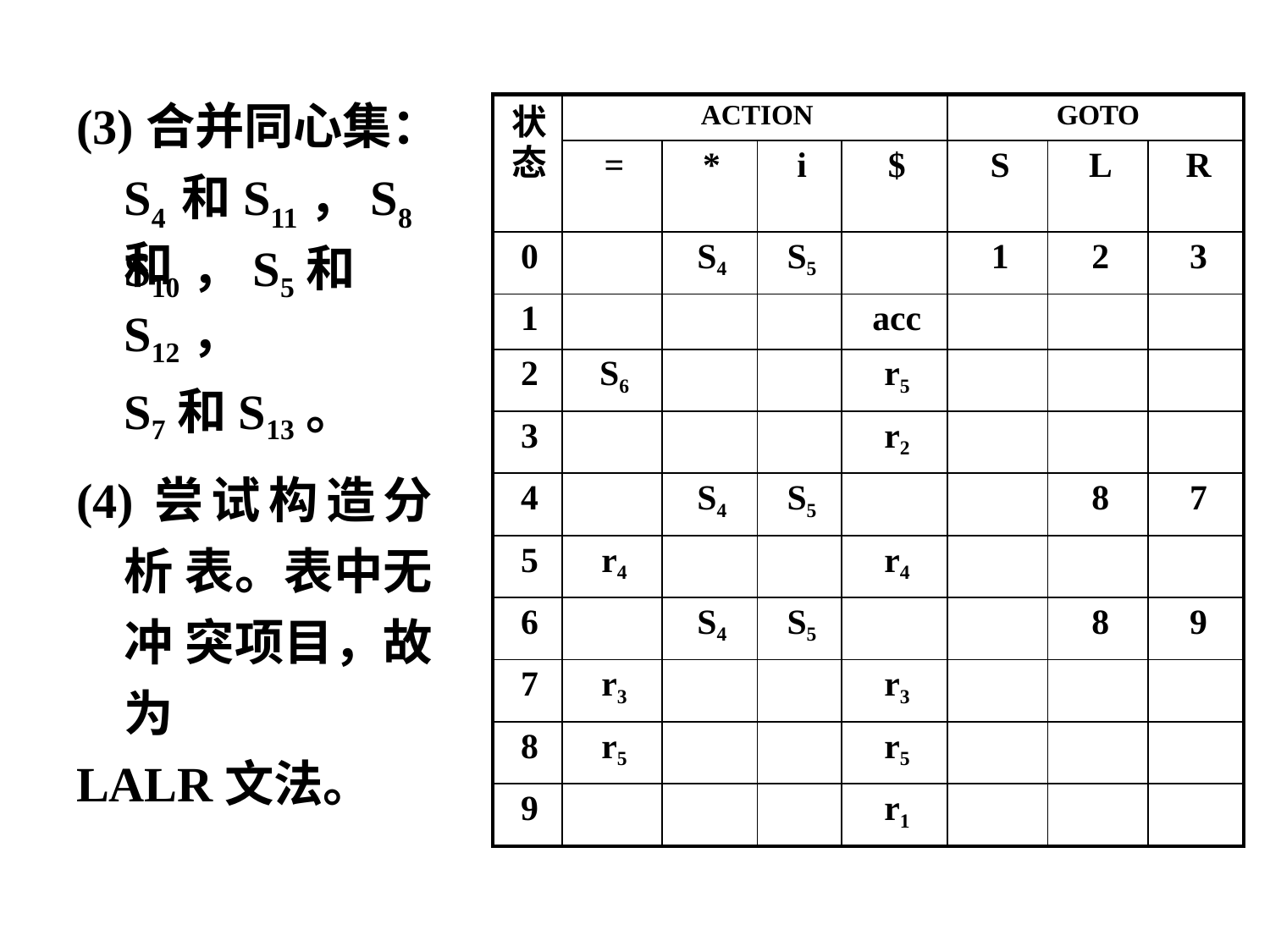

# (3)合并同心集：
| 状 态 | ACTION |  |  |  | GOTO |  |  |
| --- | --- | --- | --- | --- | --- | --- | --- |
|  | = | \* | i | $ | S | L | R |
| 0 |  | S4 | S5 |  | 1 | 2 | 3 |
| 1 |  |  |  | acc |  |  |  |
| 2 | S6 |  |  | r5 |  |  |  |
| 3 |  |  |  | r2 |  |  |  |
| 4 |  | S4 | S5 |  |  | 8 | 7 |
| 5 | r4 |  |  | r4 |  |  |  |
| 6 |  | S4 | S5 |  |  | 8 | 9 |
| 7 | r3 |  |  | r3 |  |  |  |
| 8 | r5 |  |  | r5 |  |  |  |
| 9 |  |  |  | r1 |  |  |  |
S4和S11，S8 和
S10，S5和S12，
S7和S13。
(4)尝试构造分析 表。表中无冲 突项目，故为
LALR文法。